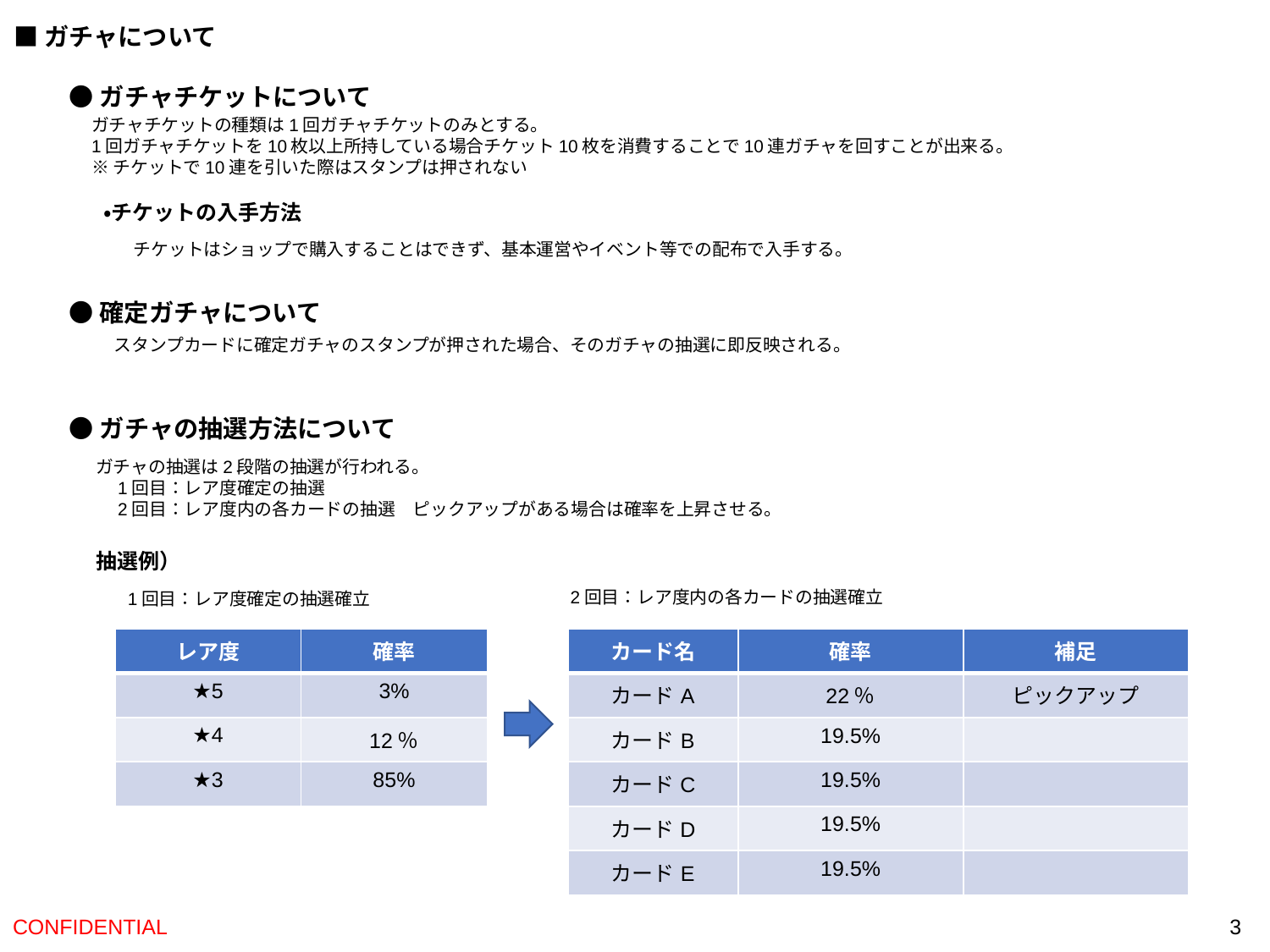

■ガチャについて
●ガチャチケットについて
ガチャチケットの種類は1回ガチャチケットのみとする。
1回ガチャチケットを10枚以上所持している場合チケット10枚を消費することで10連ガチャを回すことが出来る。
※チケットで10連を引いた際はスタンプは押されない
・チケットの入手方法
チケットはショップで購入することはできず、基本運営やイベント等での配布で入手する。
●確定ガチャについて
スタンプカードに確定ガチャのスタンプが押された場合、そのガチャの抽選に即反映される。
●ガチャの抽選方法について
ガチャの抽選は2段階の抽選が行われる。
　1回目：レア度確定の抽選
　2回目：レア度内の各カードの抽選　ピックアップがある場合は確率を上昇させる。
抽選例）
2回目：レア度内の各カードの抽選確立
1回目：レア度確定の抽選確立
| カード名 | 確率 | 補足 |
| --- | --- | --- |
| カードA | 22％ | ピックアップ |
| カードB | 19.5% |  |
| カードC | 19.5% |  |
| カードD | 19.5% |  |
| カードE | 19.5% |  |
| レア度 | 確率 |
| --- | --- |
| ★5 | 3% |
| ★4 | 12％ |
| ★3 | 85% |

3
CONFIDENTIAL